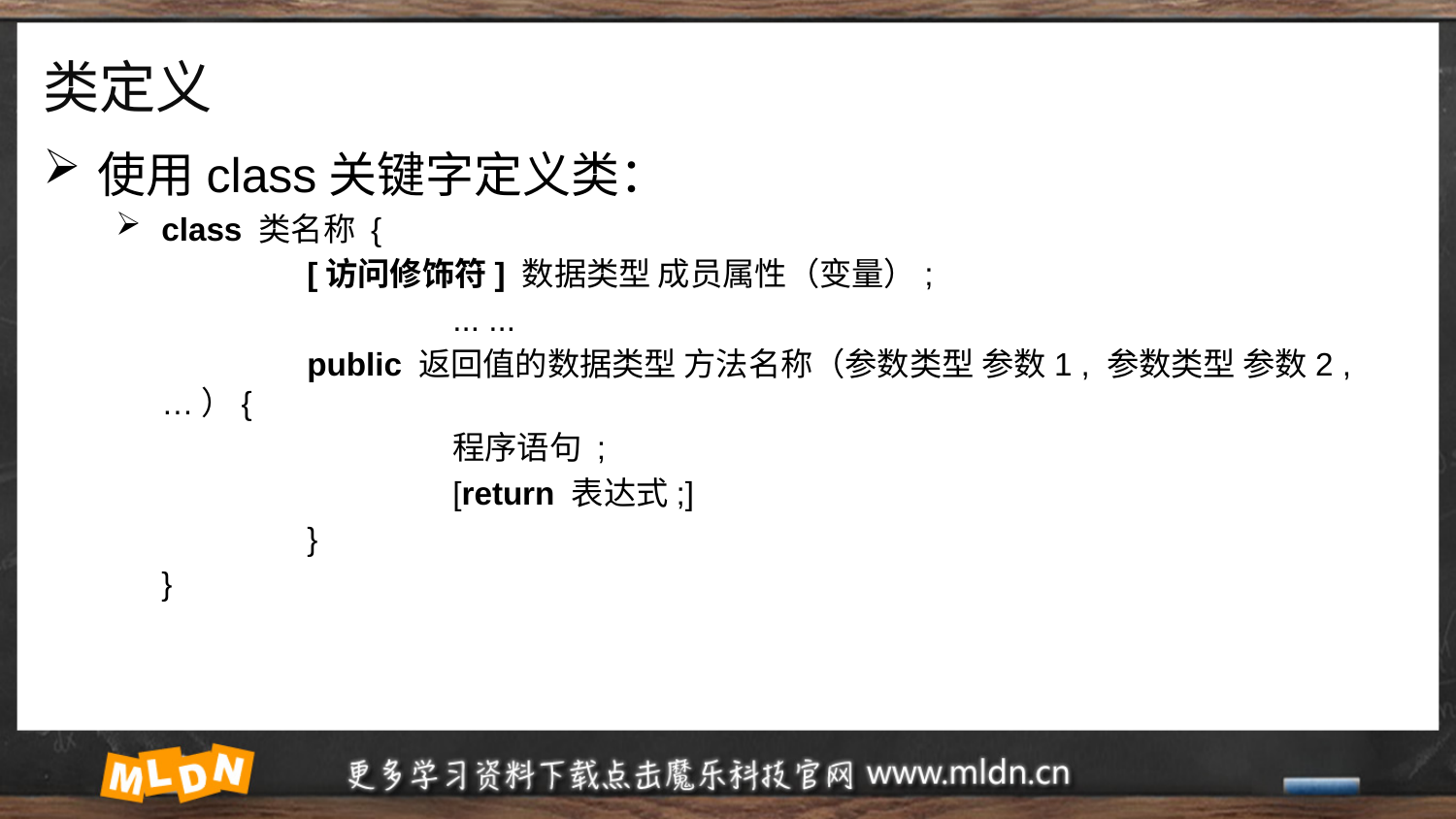

# 类定义
使用class关键字定义类：
class 类名称 {
		[访问修饰符] 数据类型 成员属性（变量）;
			... ...
		public 返回值的数据类型 方法名称（参数类型 参数1 , 参数类型 参数2 , …）{
			程序语句 ;
			[return 表达式;]
		}
	}